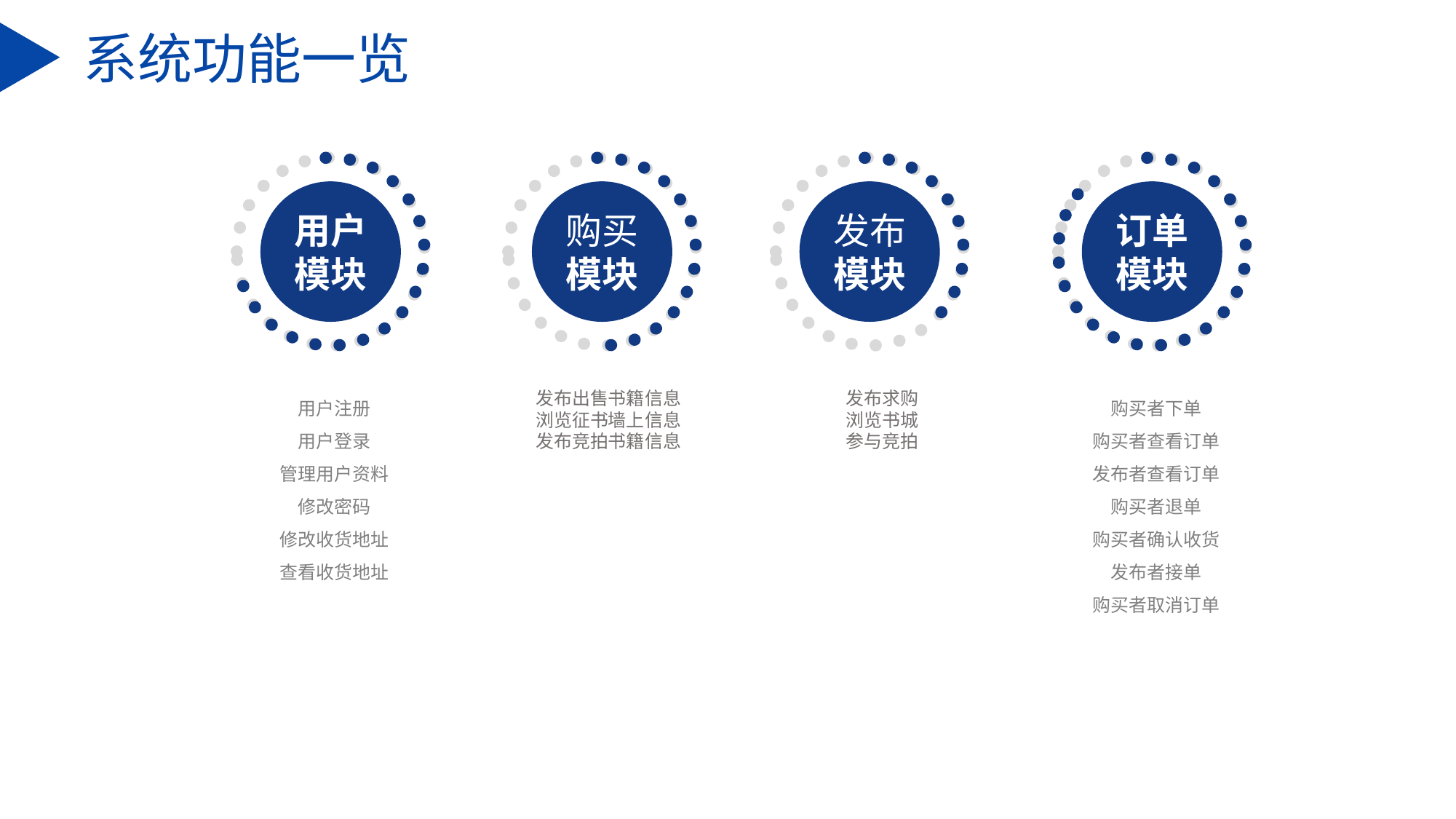

系统功能一览

用户模块
购买模块
发布模块
订单模块
用户注册
用户登录
管理用户资料
修改密码
修改收货地址
查看收货地址
发布出售书籍信息
浏览征书墙上信息
发布竞拍书籍信息
发布求购
浏览书城
参与竞拍
购买者下单
购买者查看订单
发布者查看订单
购买者退单
购买者确认收货
发布者接单
购买者取消订单